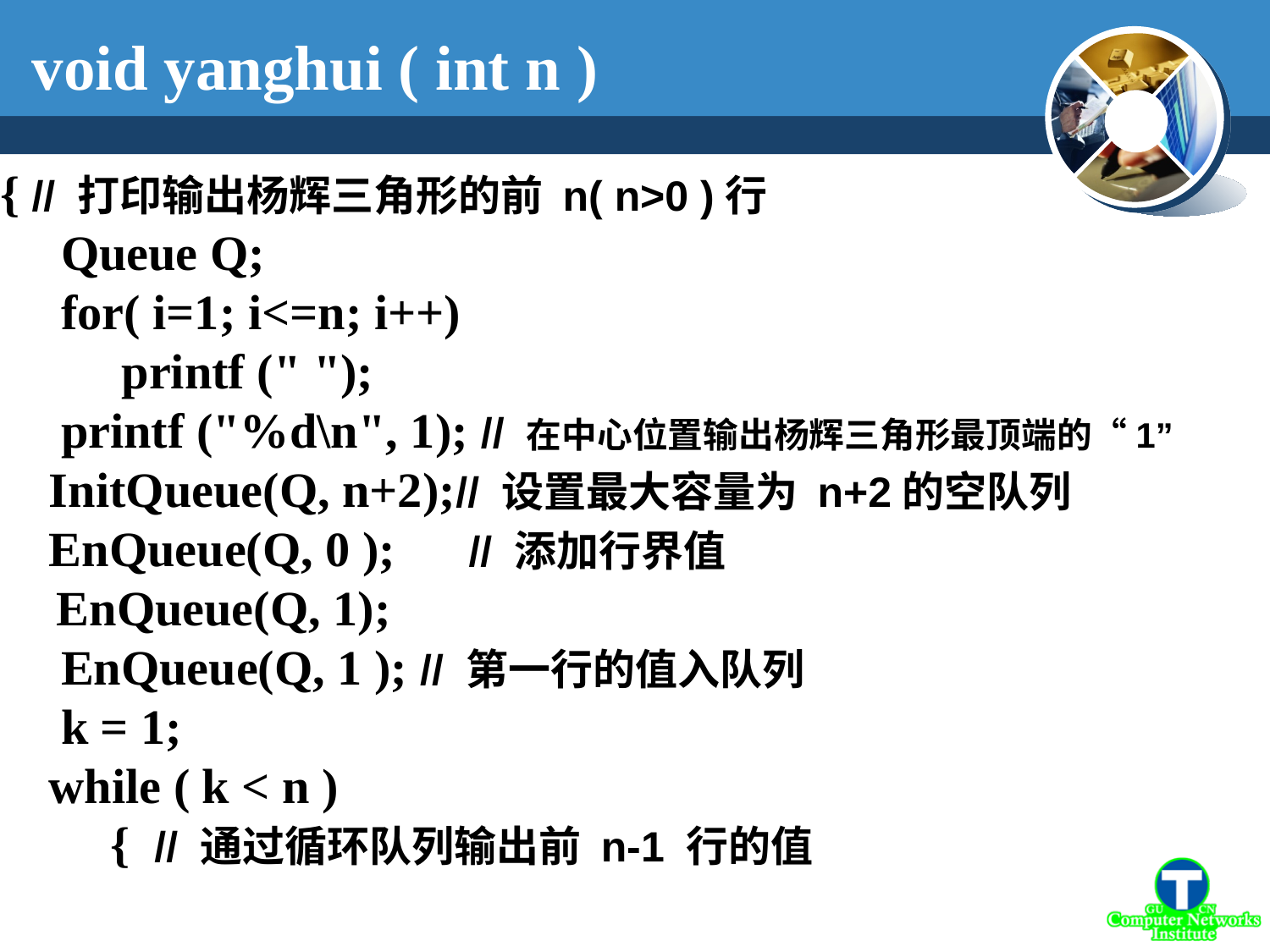

void yanghui ( int n )
{ // 打印输出杨辉三角形的前 n( n>0 )行
　Queue Q;
　for( i=1; i<=n; i++)
　　 printf (" ");
　printf ("%d\n", 1); // 在中心位置输出杨辉三角形最顶端的“1”
    InitQueue(Q, n+2);// 设置最大容量为 n+2的空队列
    EnQueue(Q, 0 );　// 添加行界值
    EnQueue(Q, 1);
　EnQueue(Q, 1 ); // 第一行的值入队列
　k = 1;
    while ( k < n )
　　{  // 通过循环队列输出前 n-1 行的值